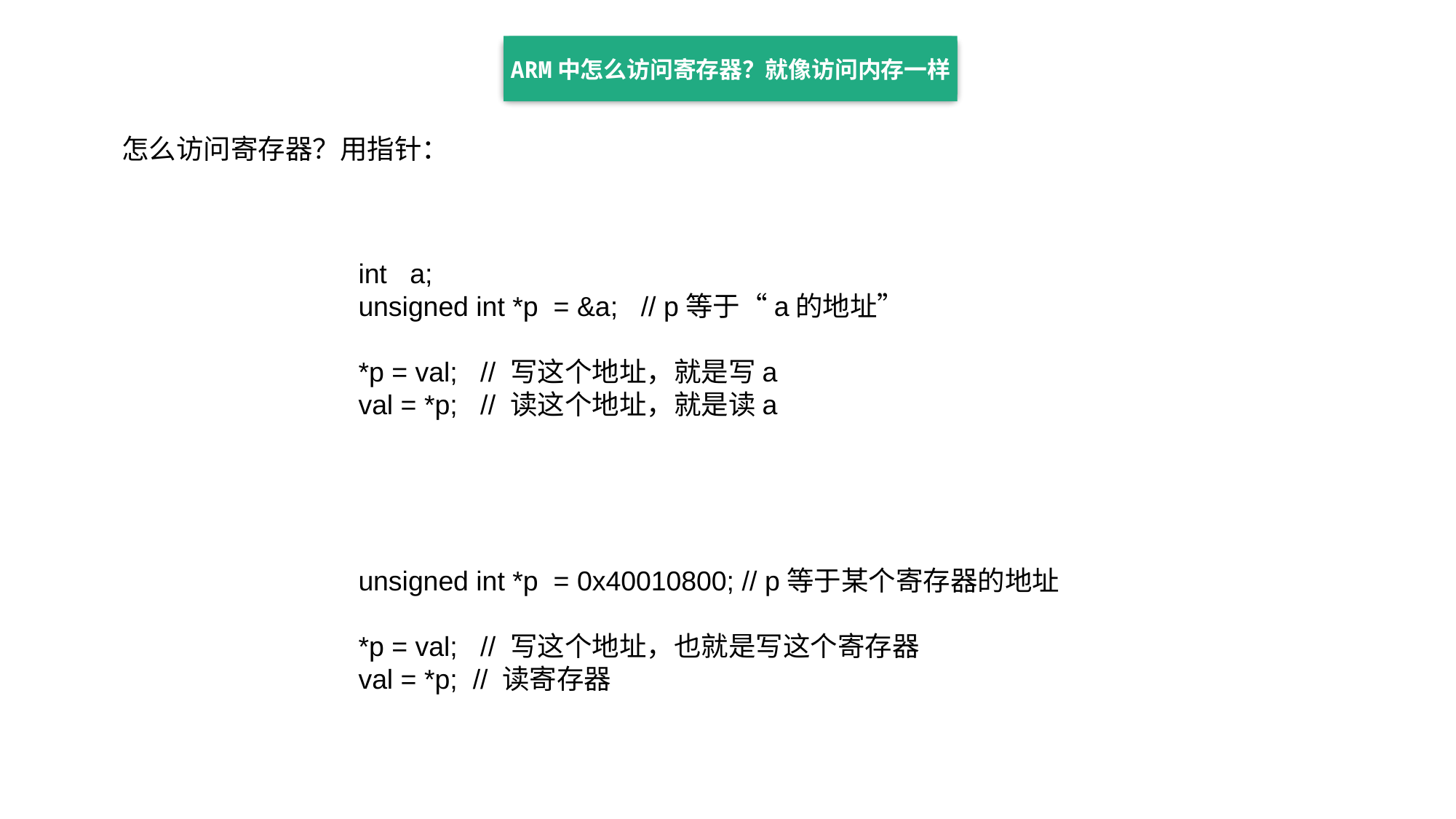

ARM中怎么访问寄存器？就像访问内存一样

怎么访问寄存器？用指针：
int   a;
unsigned int *p  = &a;   // p等于“a的地址”

*p = val;   // 写这个地址，就是写a
val = *p;   // 读这个地址，就是读a
unsigned int *p  = 0x40010800; // p等于某个寄存器的地址

*p = val;   // 写这个地址，也就是写这个寄存器
val = *p;  // 读寄存器